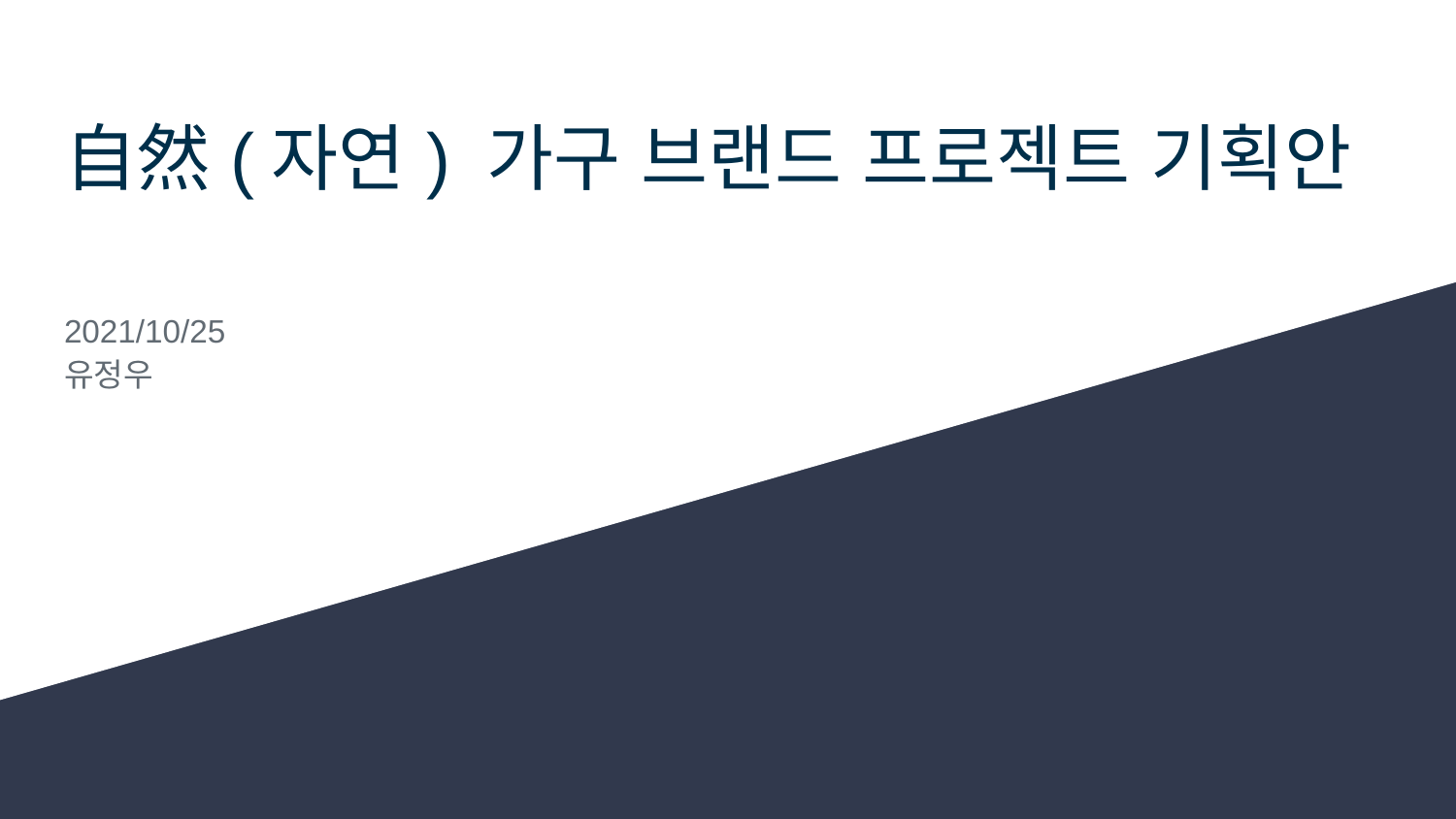

# 自然(자연) 가구 브랜드 프로젝트 기획안
2021/10/25
유정우